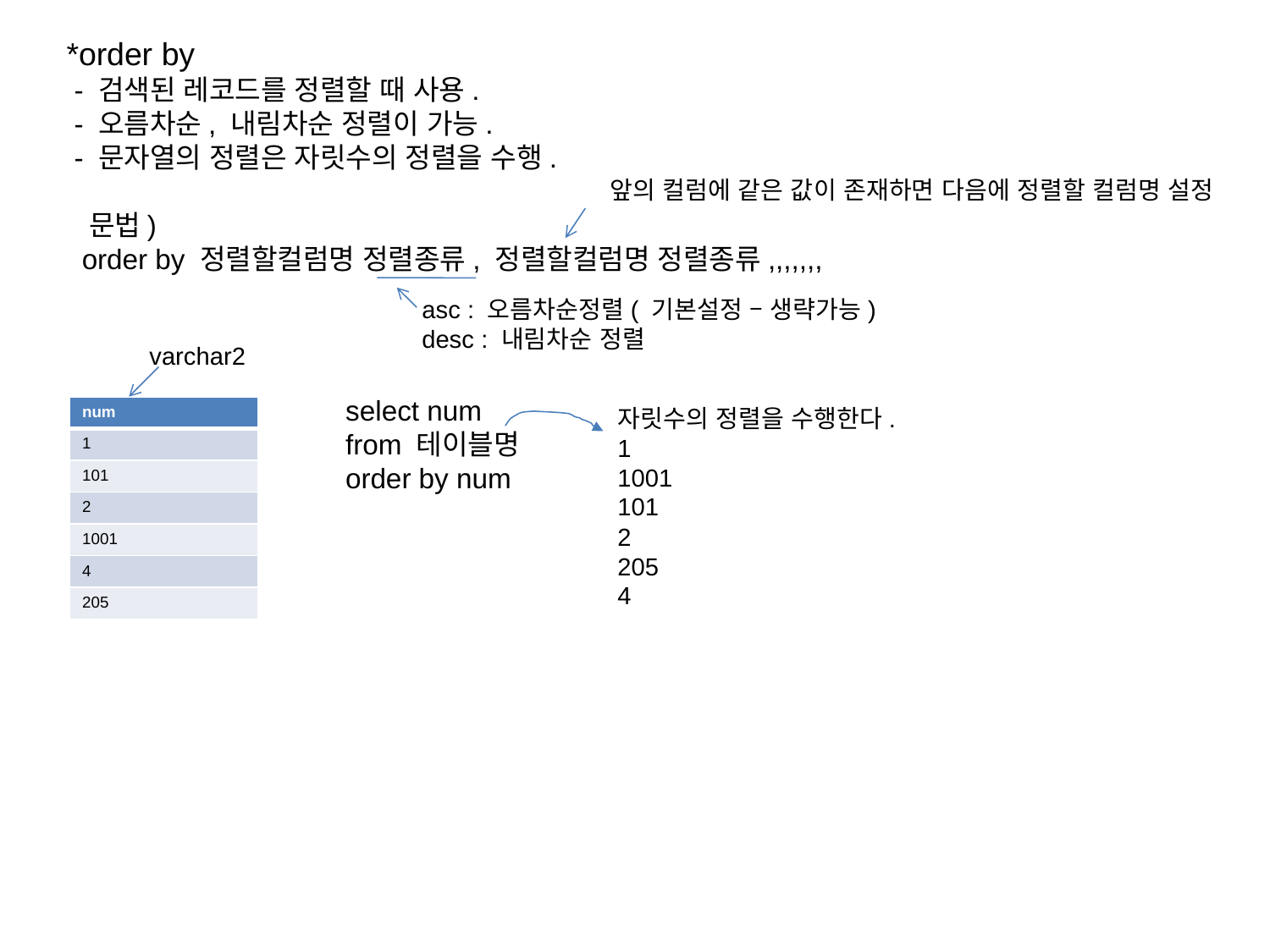

*order by
 - 검색된 레코드를 정렬할 때 사용.
 - 오름차순, 내림차순 정렬이 가능.
 - 문자열의 정렬은 자릿수의 정렬을 수행.

  문법)
  order by 정렬할컬럼명 정렬종류, 정렬할컬럼명 정렬종류,,,,,,,

앞의 컬럼에 같은 값이 존재하면 다음에 정렬할 컬럼명 설정
asc : 오름차순정렬( 기본설정 – 생략가능)
desc : 내림차순 정렬
varchar2
select num
from 테이블명
order by num
| num |
| --- |
| 1 |
| 101 |
| 2 |
| 1001 |
| 4 |
| 205 |
자릿수의 정렬을 수행한다.
1
1001
101
2
205
4